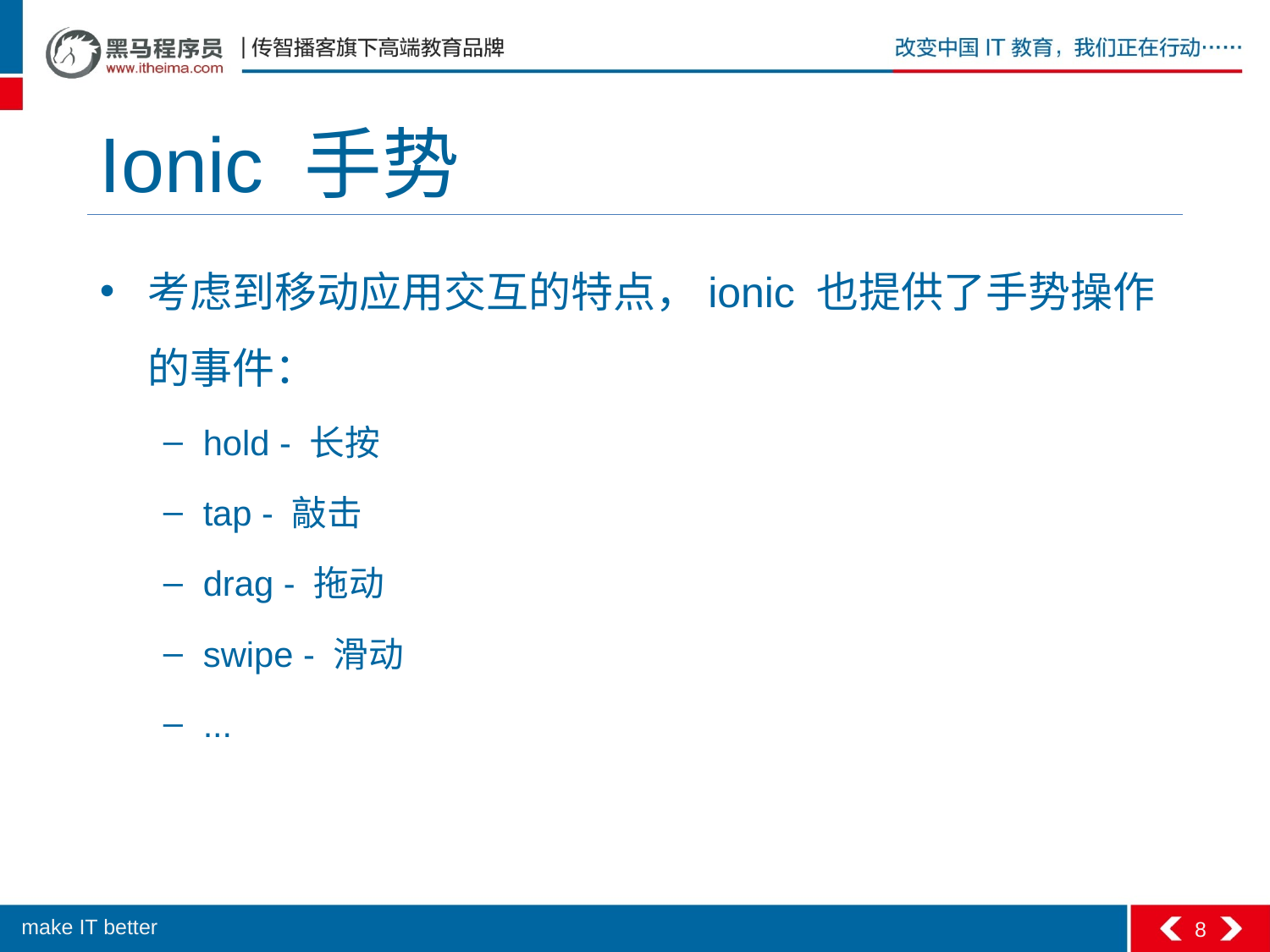

# Ionic 手势
考虑到移动应用交互的特点，ionic 也提供了手势操作的事件：
hold - 长按
tap - 敲击
drag - 拖动
swipe - 滑动
...
8

make IT better